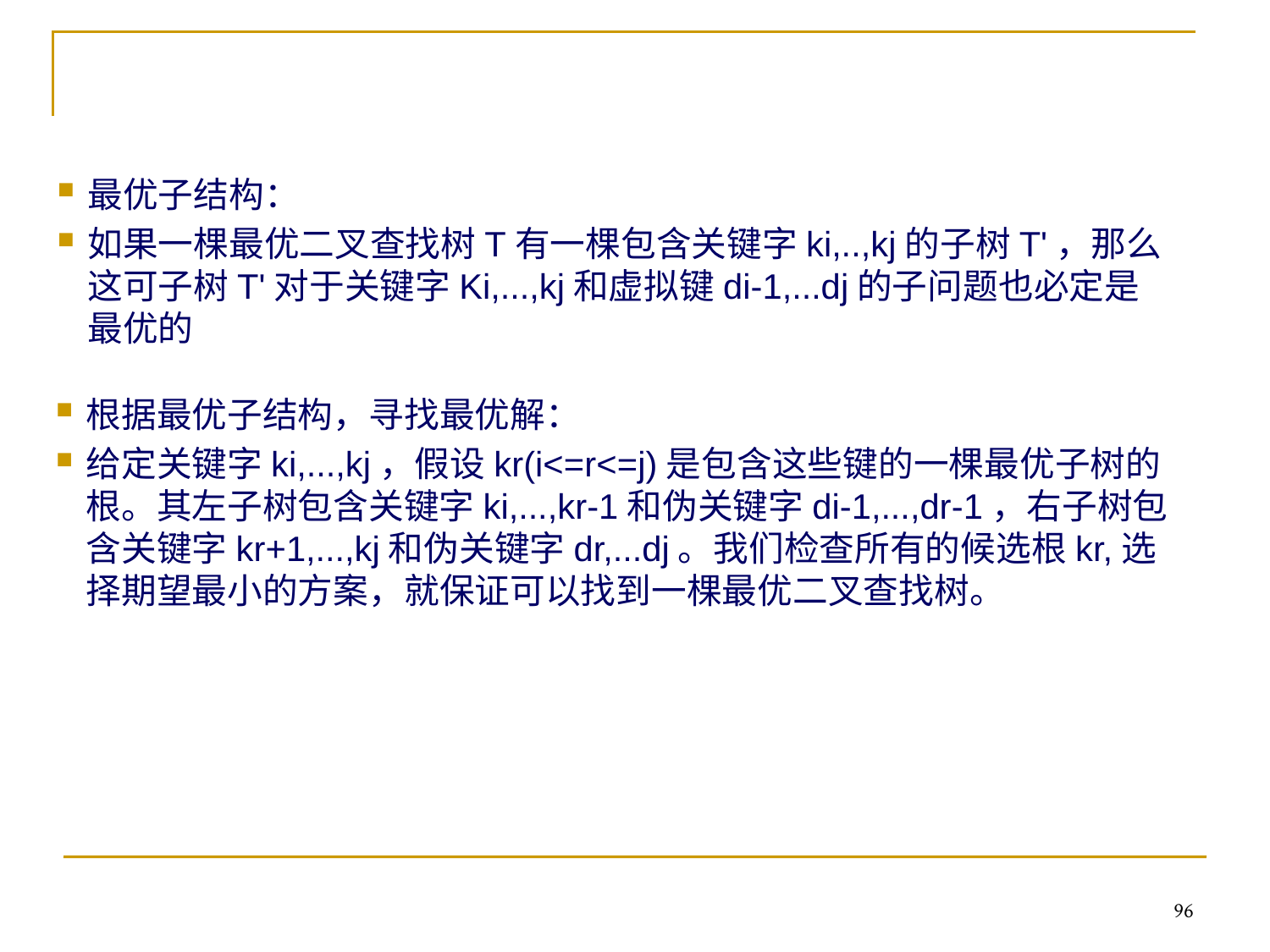

最优子结构：
如果一棵最优二叉查找树T有一棵包含关键字ki,..,kj的子树T'，那么这可子树T'对于关键字Ki,...,kj和虚拟键di-1,...dj的子问题也必定是最优的

根据最优子结构，寻找最优解：
给定关键字ki,...,kj，假设kr(i<=r<=j)是包含这些键的一棵最优子树的根。其左子树包含关键字ki,...,kr-1和伪关键字di-1,...,dr-1，右子树包含关键字kr+1,...,kj和伪关键字dr,...dj。我们检查所有的候选根kr,选择期望最小的方案，就保证可以找到一棵最优二叉查找树。
96